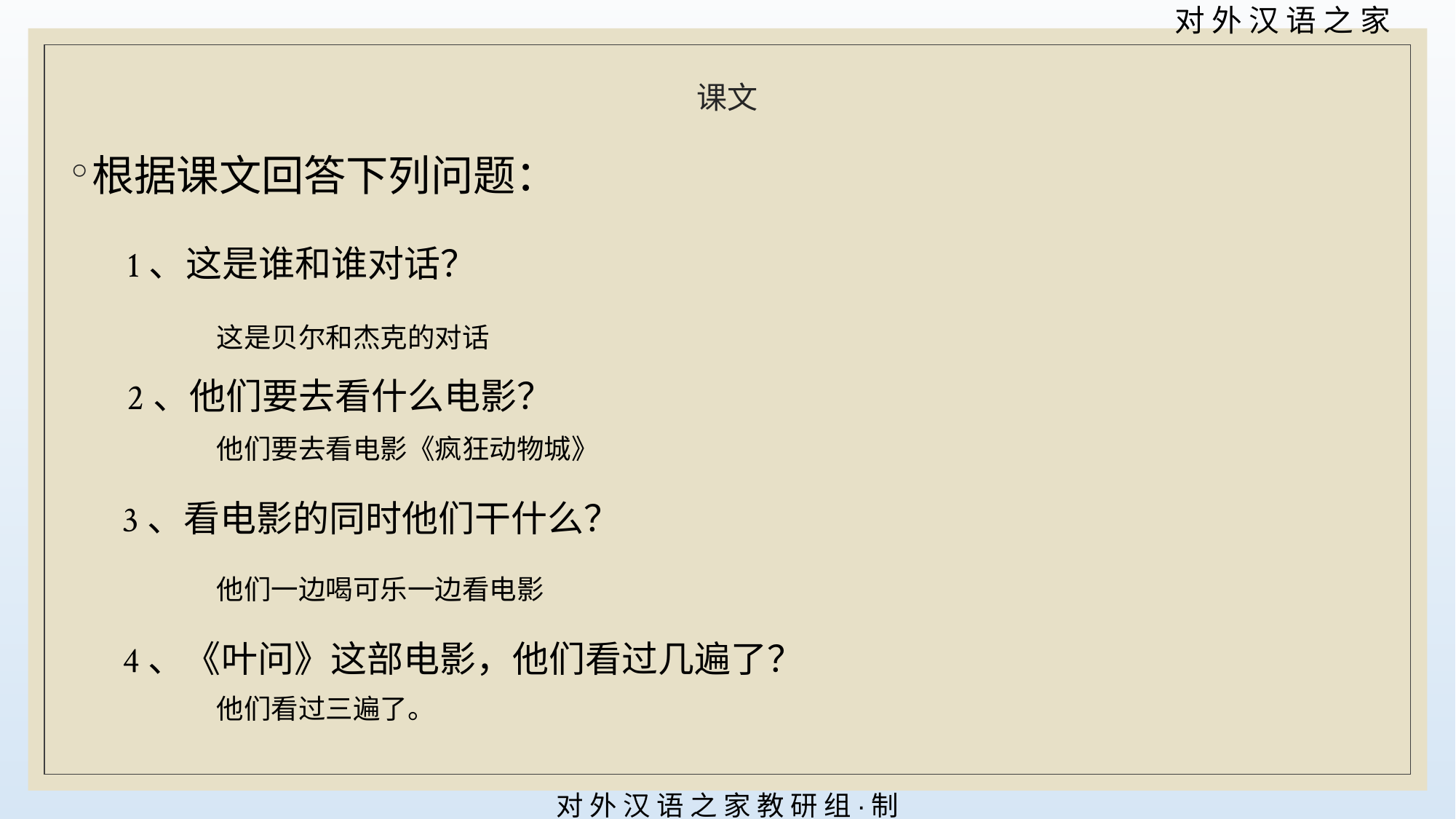

# 课文
根据课文回答下列问题：
1、这是谁和谁对话？
这是贝尔和杰克的对话
2、他们要去看什么电影？
他们要去看电影《疯狂动物城》
3、看电影的同时他们干什么？
他们一边喝可乐一边看电影
4、《叶问》这部电影，他们看过几遍了？
他们看过三遍了。